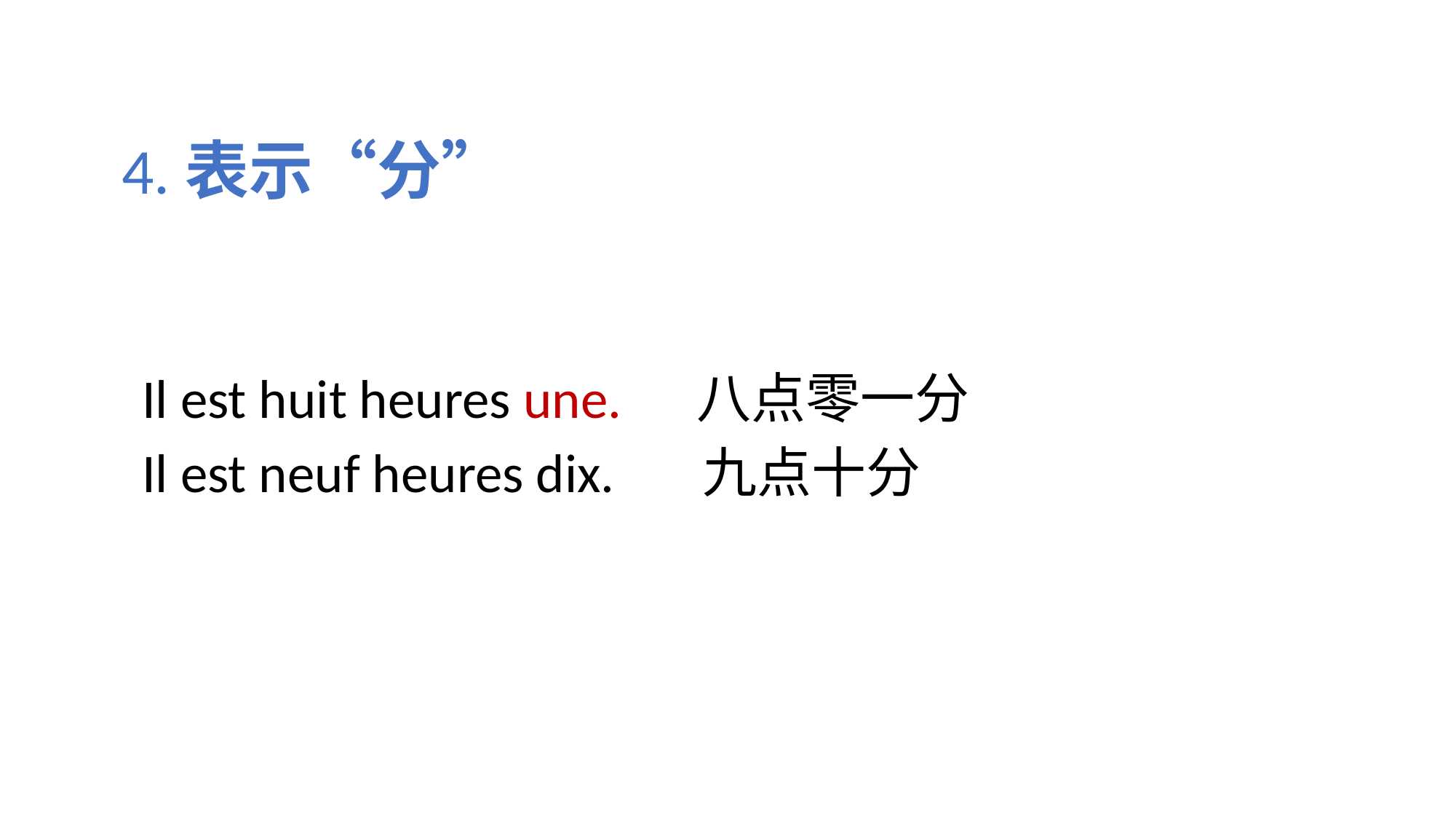

# 4.表示“分”
Il est huit heures une.     八点零一分
Il est neuf heures dix.      九点十分